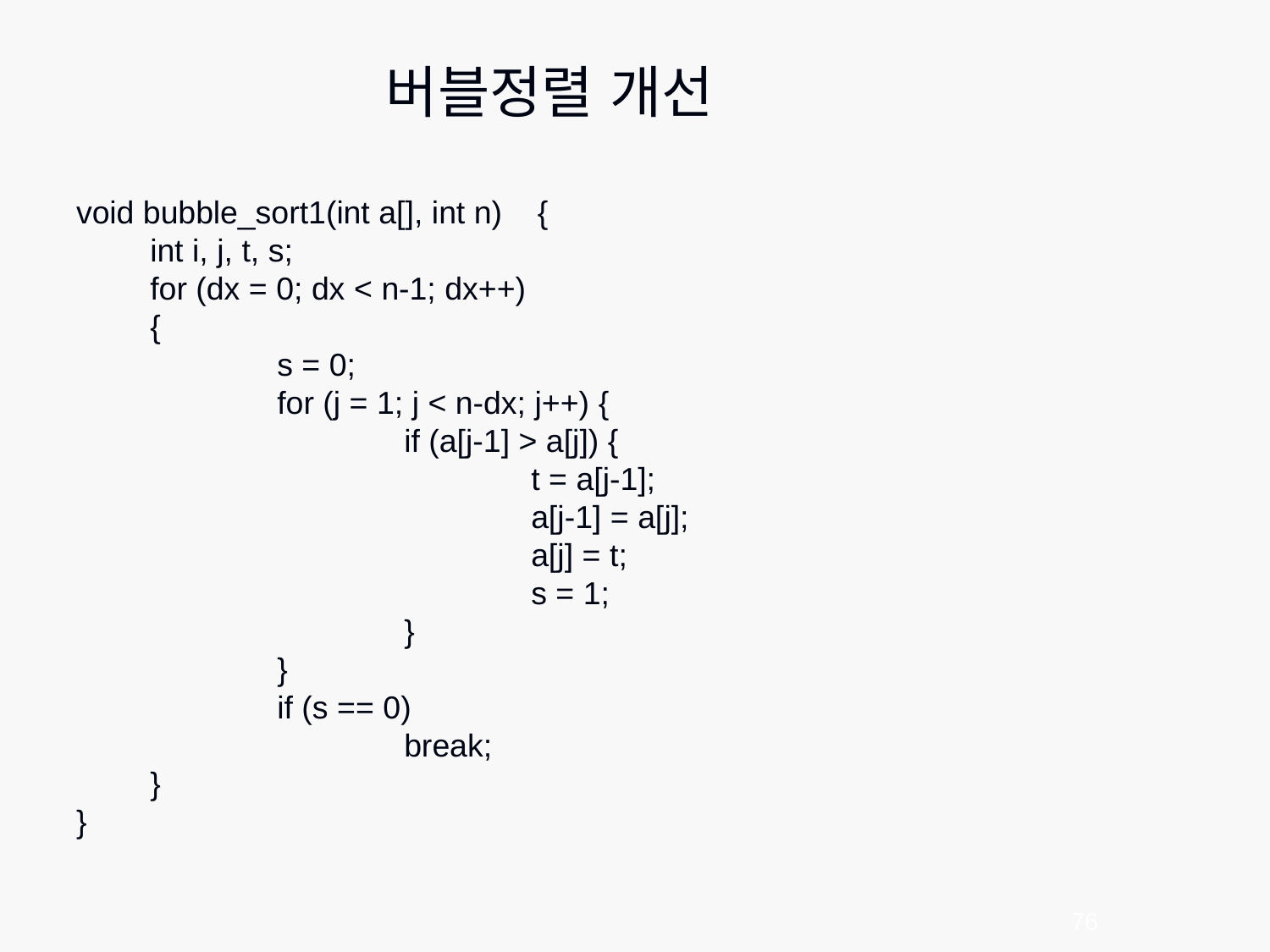

버블정렬 개선
void bubble_sort1(int a[], int n)    {
	int i, j, t, s;
	for (dx = 0; dx < n-1; dx++)
	{
		s = 0;
		for (j = 1; j < n-dx; j++) {
			if (a[j-1] > a[j]) {
				t = a[j-1];
				a[j-1] = a[j];
				a[j] = t;
				s = 1;
			}
		}
		if (s == 0)
			break;
	}
}
76